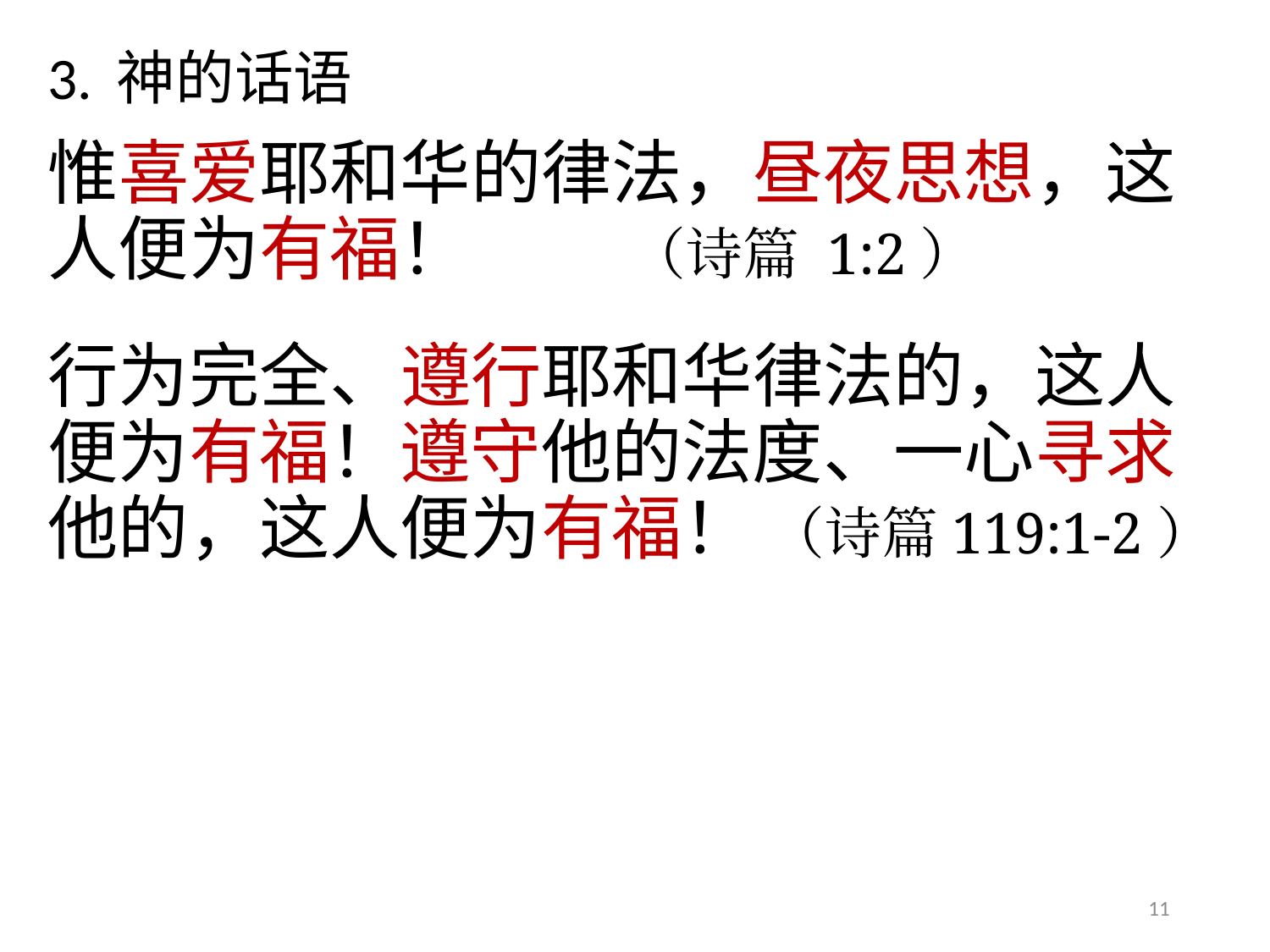

# 3. 神的话语
惟喜爱耶和华的律法，昼夜思想，这人便为有福！          （诗篇 1:2）

行为完全、遵行耶和华律法的，这人便为有福！遵守他的法度、一心寻求他的，这人便为有福！ （诗篇119:1-2）
11